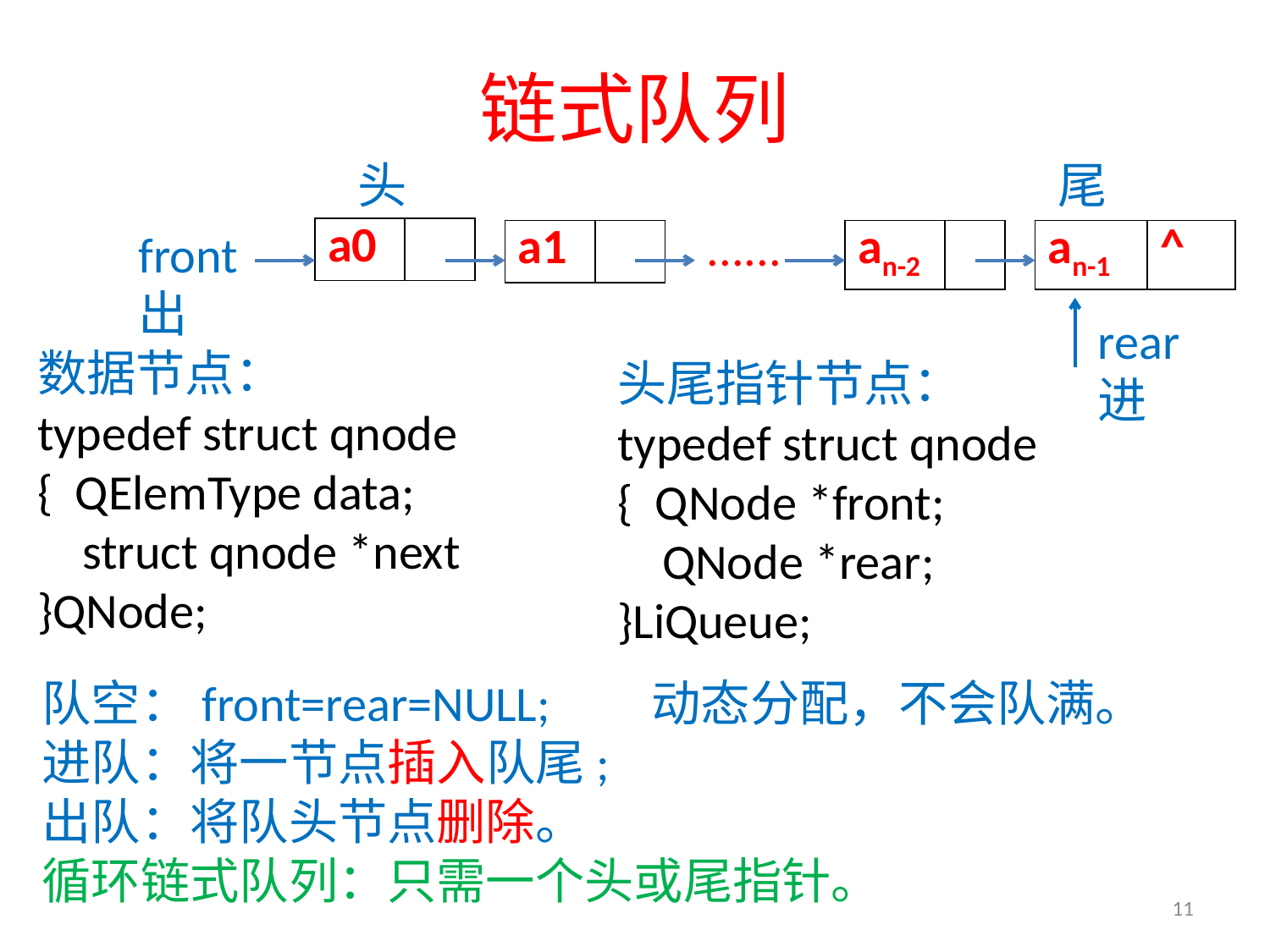

# 链式队列
头
尾
......
front
出
| a0 |  |
| --- | --- |
| a1 |  |
| --- | --- |
| an-2 |  |
| --- | --- |
| an-1 | ^ |
| --- | --- |
rear
进
数据节点：
typedef struct qnode
{  QElemType data;
    struct qnode *next
}QNode;
头尾指针节点：
typedef struct qnode
{  QNode *front;
    QNode *rear;
}LiQueue;
队空：front=rear=NULL;        动态分配，不会队满。
进队：将一节点插入队尾;
出队：将队头节点删除。
循环链式队列：只需一个头或尾指针。
11